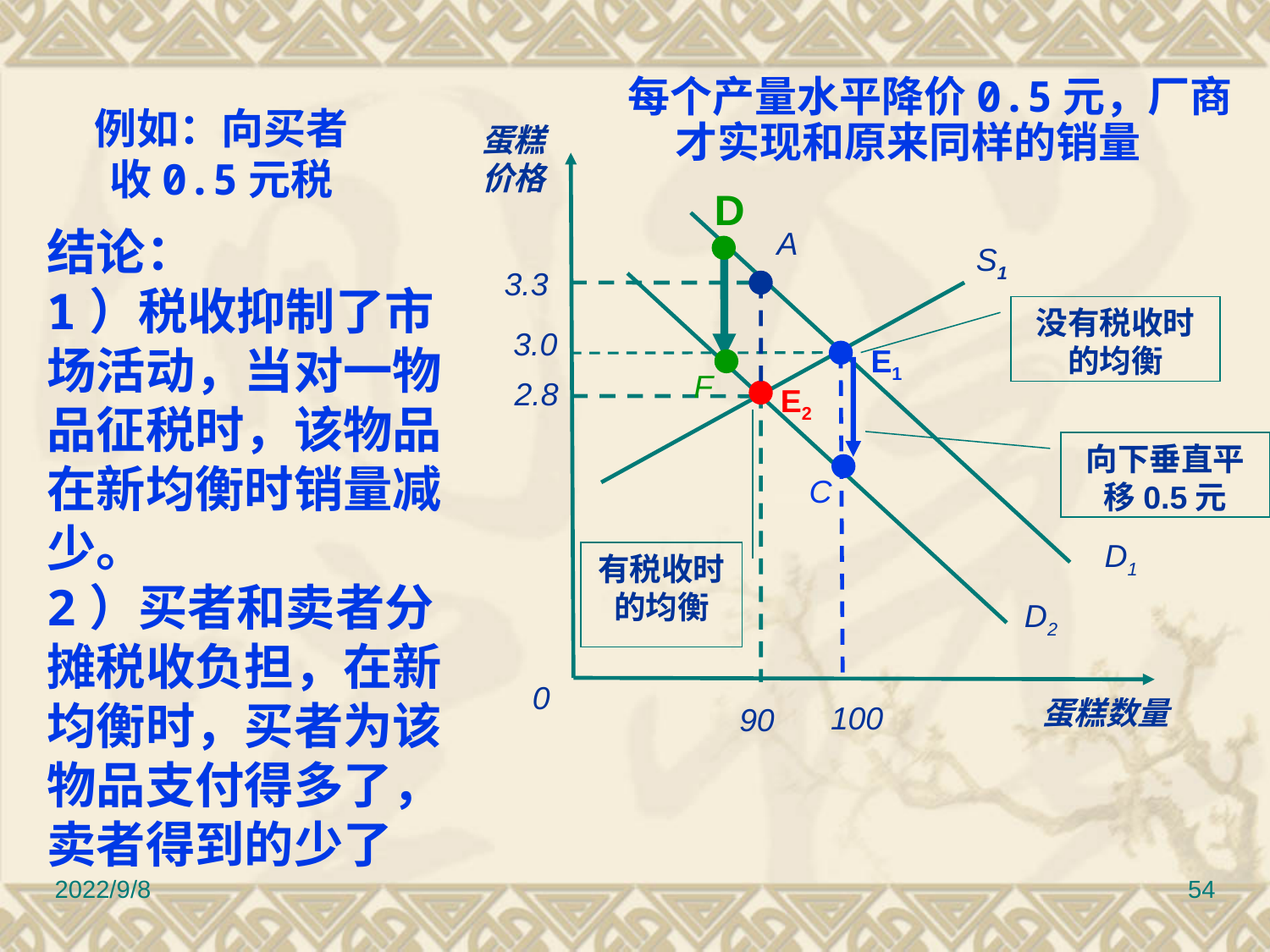

每个产量水平降价0.5元，厂商才实现和原来同样的销量
蛋糕
价格
例如：向买者
收0.5元税

D
A

结论：
1）税收抑制了市场活动，当对一物品征税时，该物品在新均衡时销量减少。
2）买者和卖者分摊税收负担，在新均衡时，买者为该物品支付得多了，卖者得到的少了
S1

3.3

没有税收时的均衡
3.0
E1

F
2.8

E2

向下垂直平移0.5元

C
D1
有税收时的均衡
D2
0

100
蛋糕数量
90
2022/9/8
54